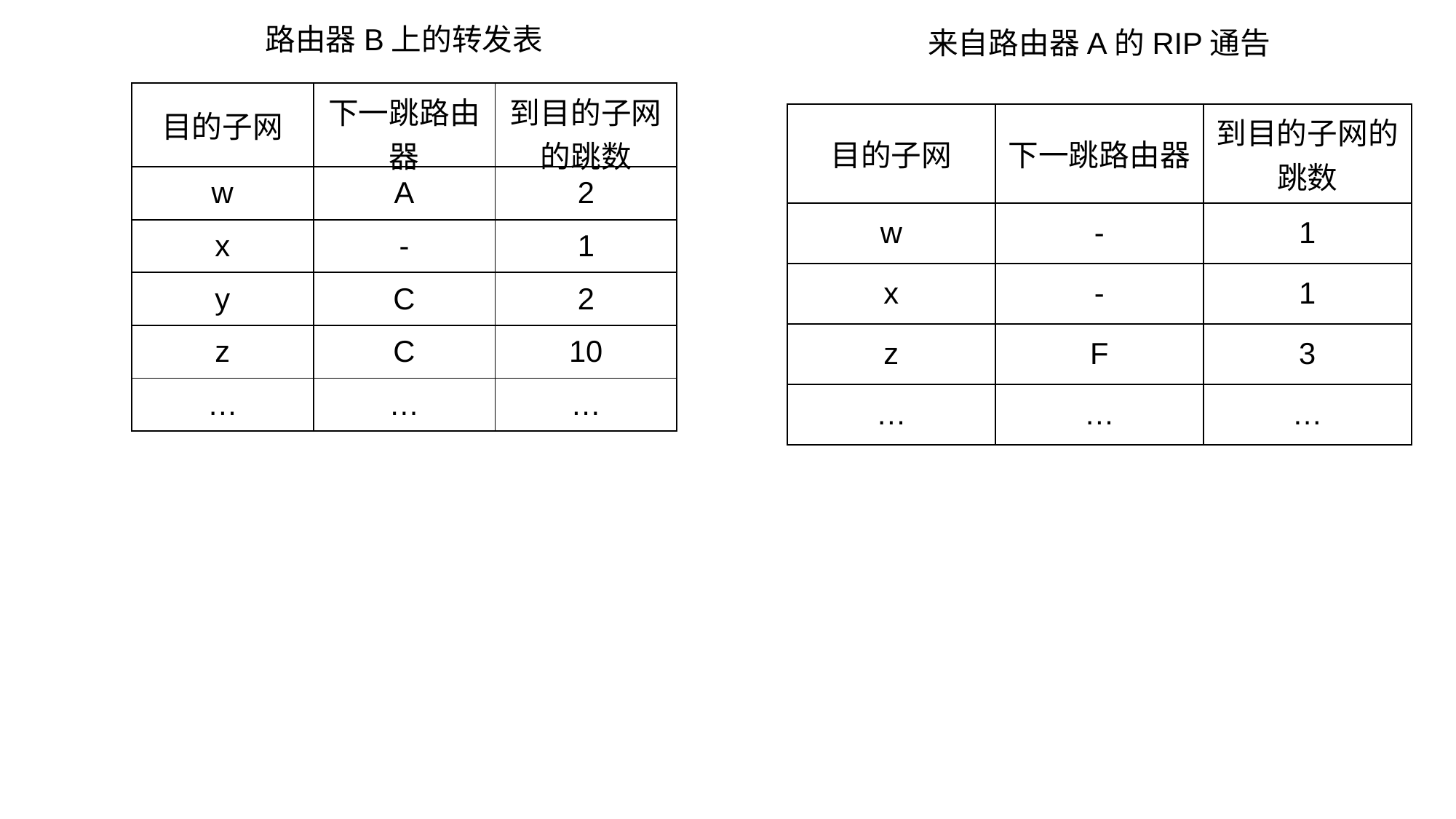

路由器B上的转发表
来自路由器A的RIP通告
| 目的子网 | 下一跳路由器 | 到目的子网的跳数 |
| --- | --- | --- |
| w | A | 2 |
| x | - | 1 |
| y | C | 2 |
| z | C | 10 |
| … | … | … |
| 目的子网 | 下一跳路由器 | 到目的子网的跳数 |
| --- | --- | --- |
| w | - | 1 |
| x | - | 1 |
| z | F | 3 |
| … | … | … |